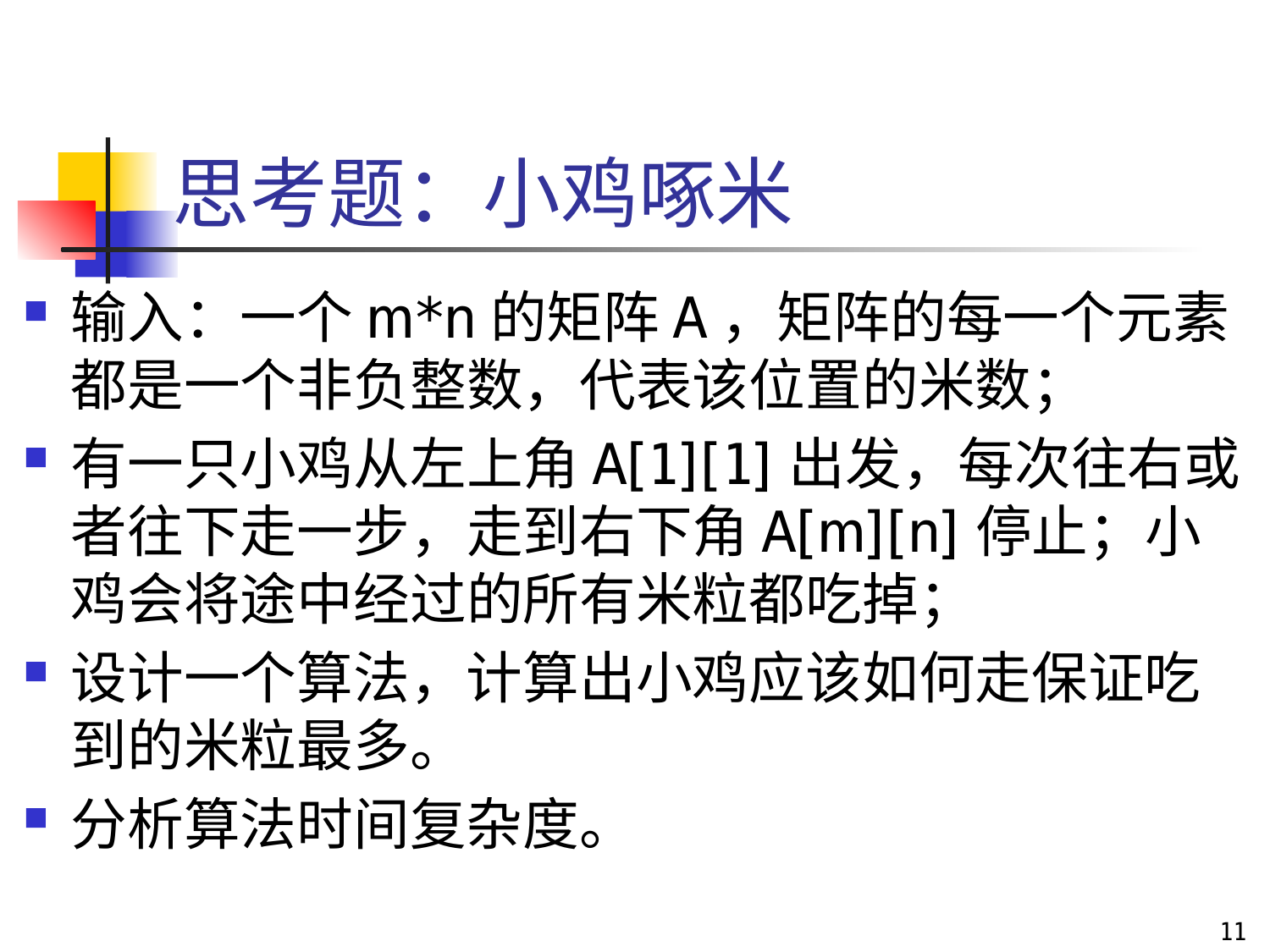

# 思考题：小鸡啄米
输入：一个m*n的矩阵A，矩阵的每一个元素都是一个非负整数，代表该位置的米数；
有一只小鸡从左上角A[1][1]出发，每次往右或者往下走一步，走到右下角A[m][n]停止；小鸡会将途中经过的所有米粒都吃掉；
设计一个算法，计算出小鸡应该如何走保证吃到的米粒最多。
分析算法时间复杂度。
11